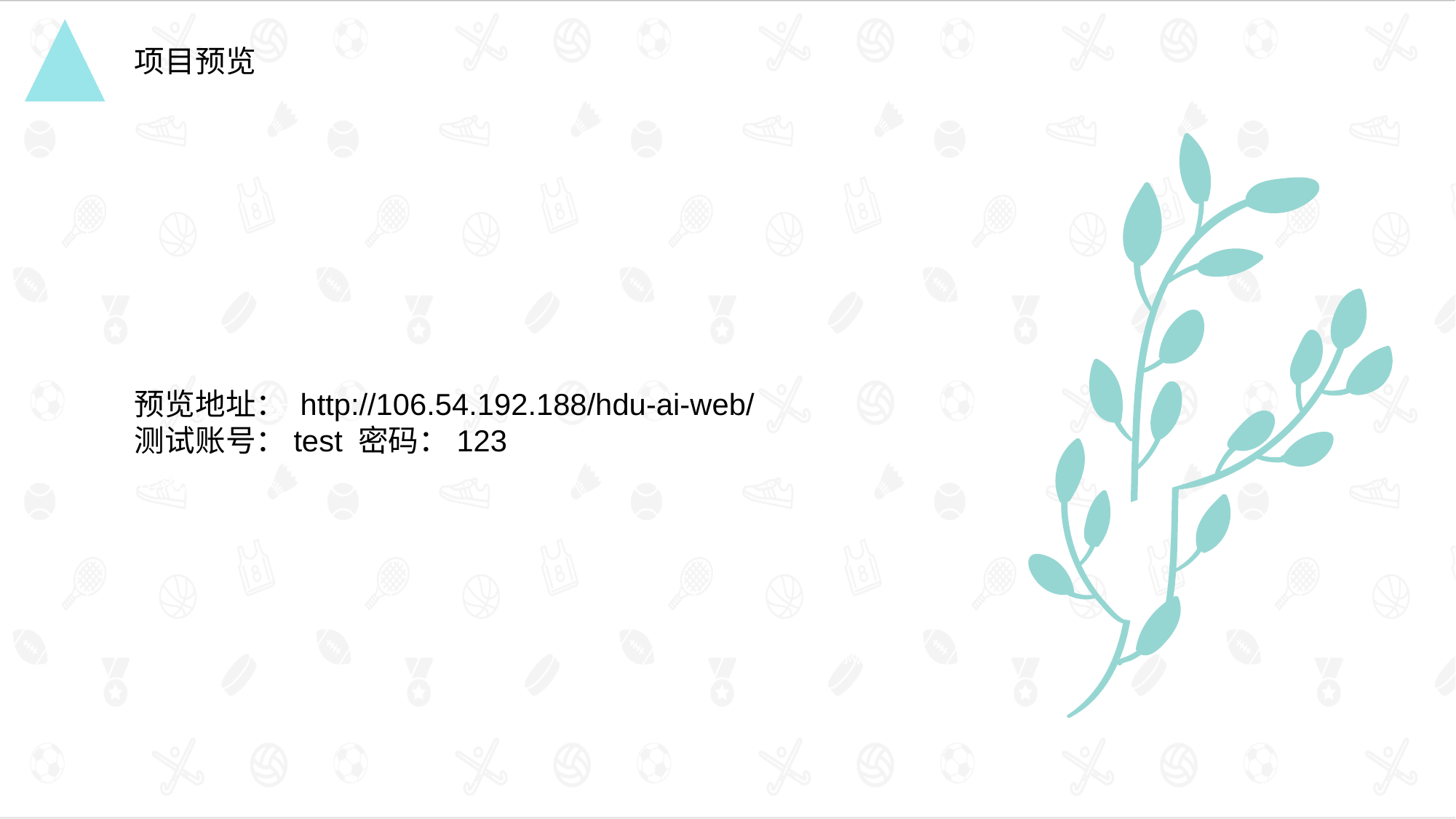

项目预览

点击添加文本
预览地址： http://106.54.192.188/hdu-ai-web/
测试账号：test 密码：123
点击添加文本

点击添加文本

点击添加文本